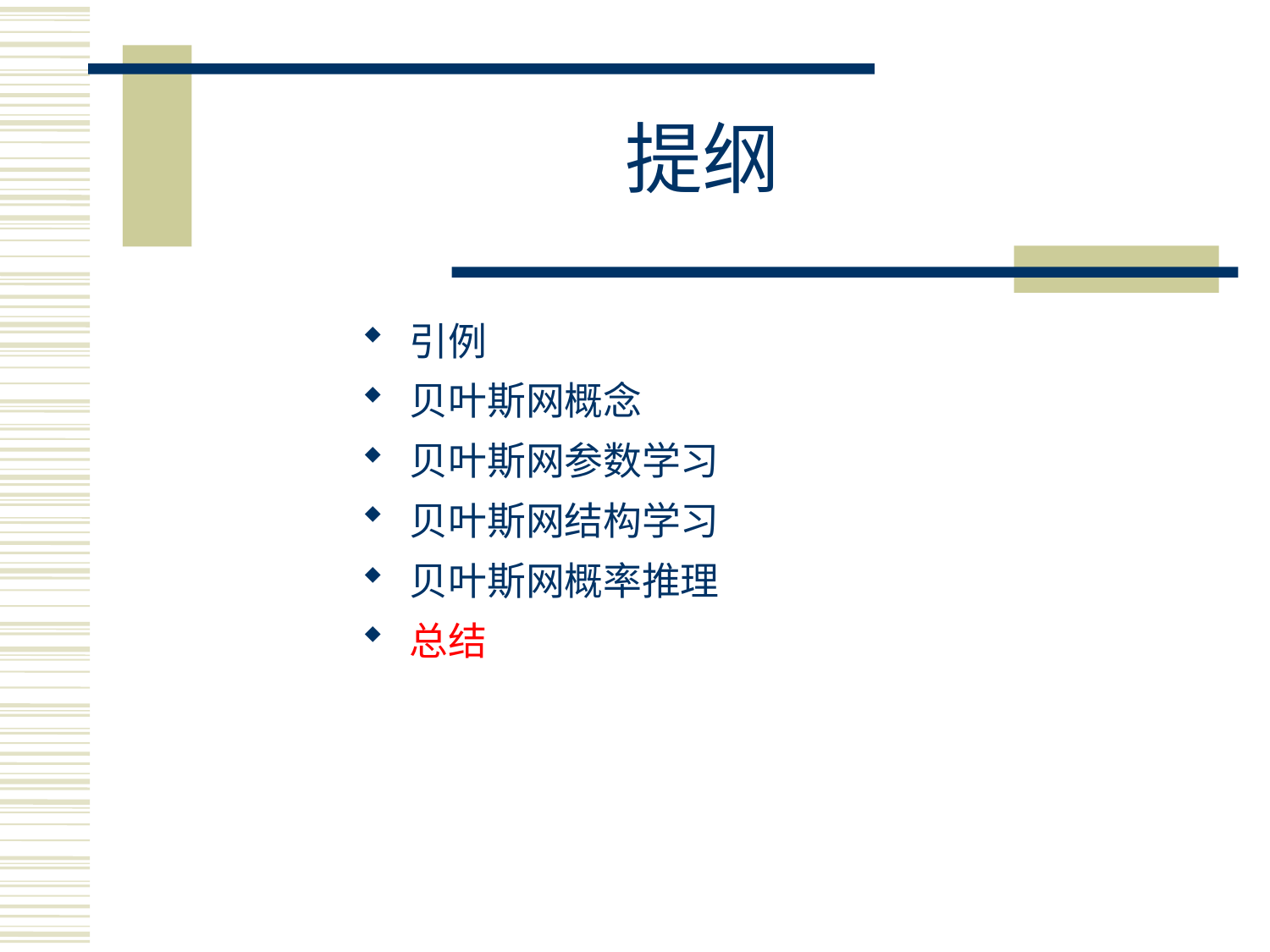

# 提纲
引例
贝叶斯网概念
贝叶斯网参数学习
贝叶斯网结构学习
贝叶斯网概率推理
总结